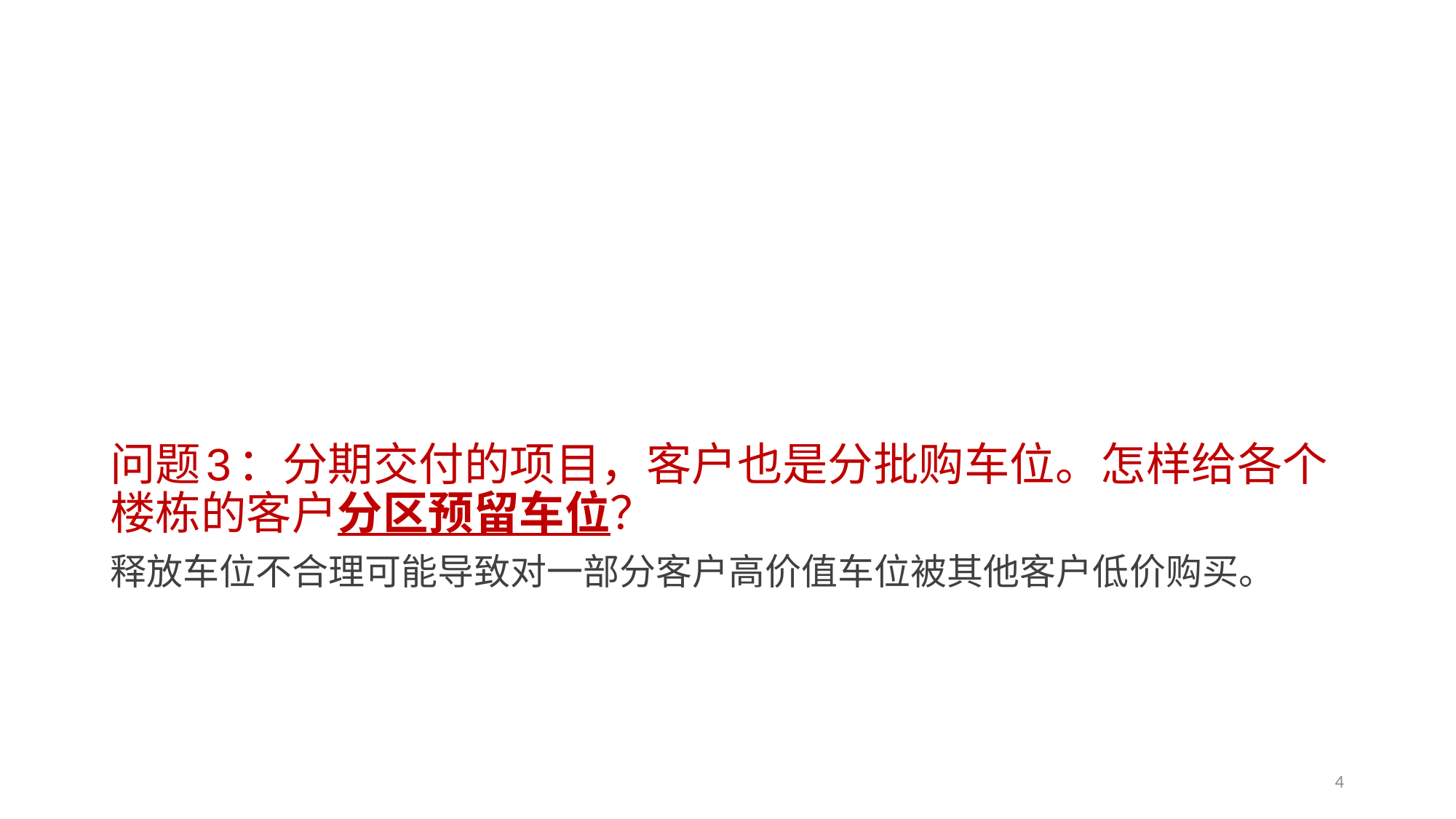

# 问题3：分期交付的项目，客户也是分批购车位。怎样给各个楼栋的客户分区预留车位？
释放车位不合理可能导致对一部分客户高价值车位被其他客户低价购买。